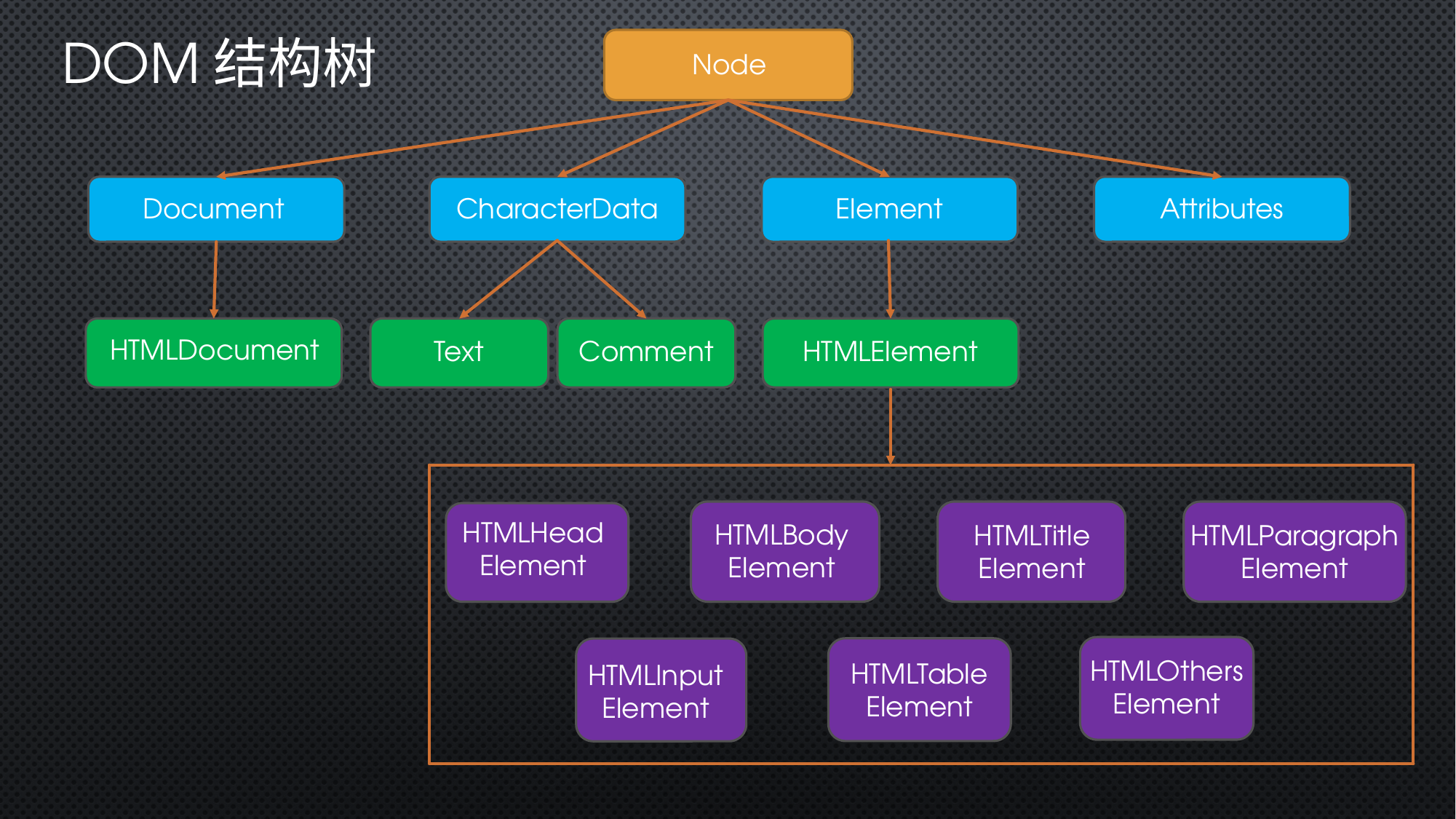

DOM结构树

Node

Document
CharacterData
Element
Attributes

HTMLDocument
Text
Comment
HTMLElement

HTMLHead
Element
HTMLBody
Element
HTMLTitle
Element
HTMLParagraph
Element

HTMLOthers
Element
HTMLTable
Element
HTMLInput
Element